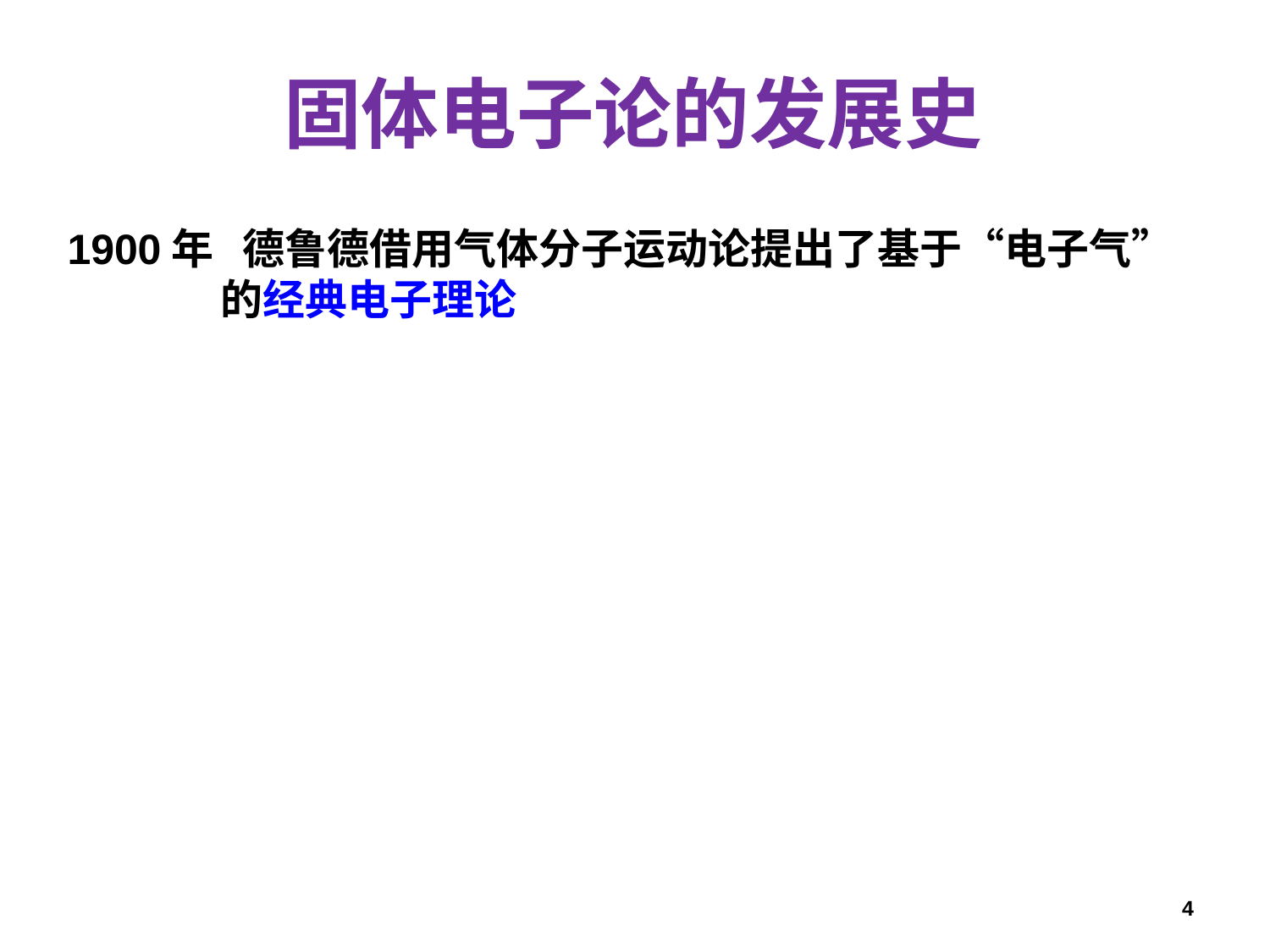

固体电子论的发展史
1900年   德鲁德借用气体分子运动论提出了基于“电子气”
               的经典电子理论
4